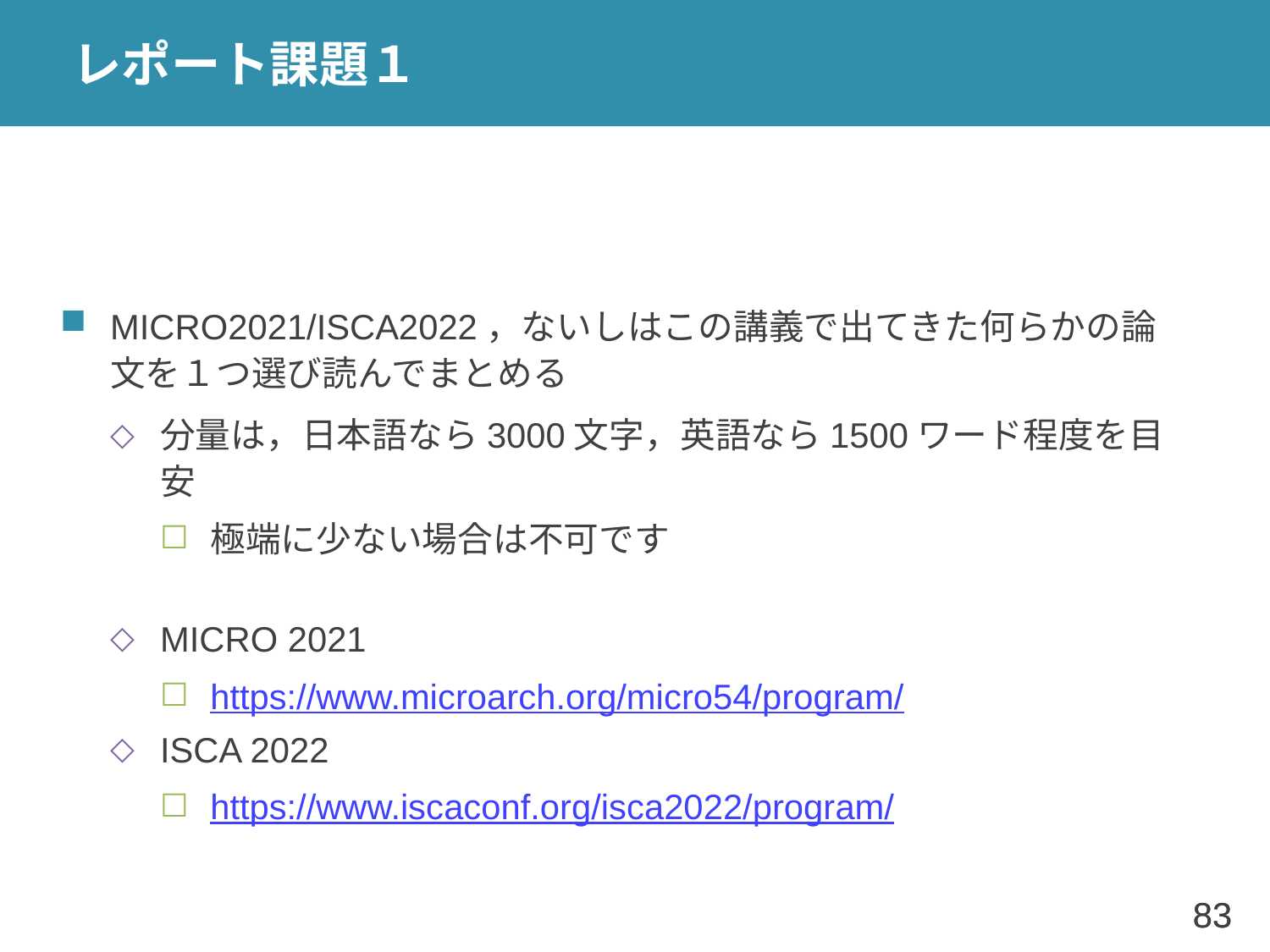

# レポート課題１
MICRO2021/ISCA2022，ないしはこの講義で出てきた何らかの論文を１つ選び読んでまとめる
分量は，日本語なら3000文字，英語なら1500ワード程度を目安
極端に少ない場合は不可です
MICRO 2021
https://www.microarch.org/micro54/program/
ISCA 2022
https://www.iscaconf.org/isca2022/program/